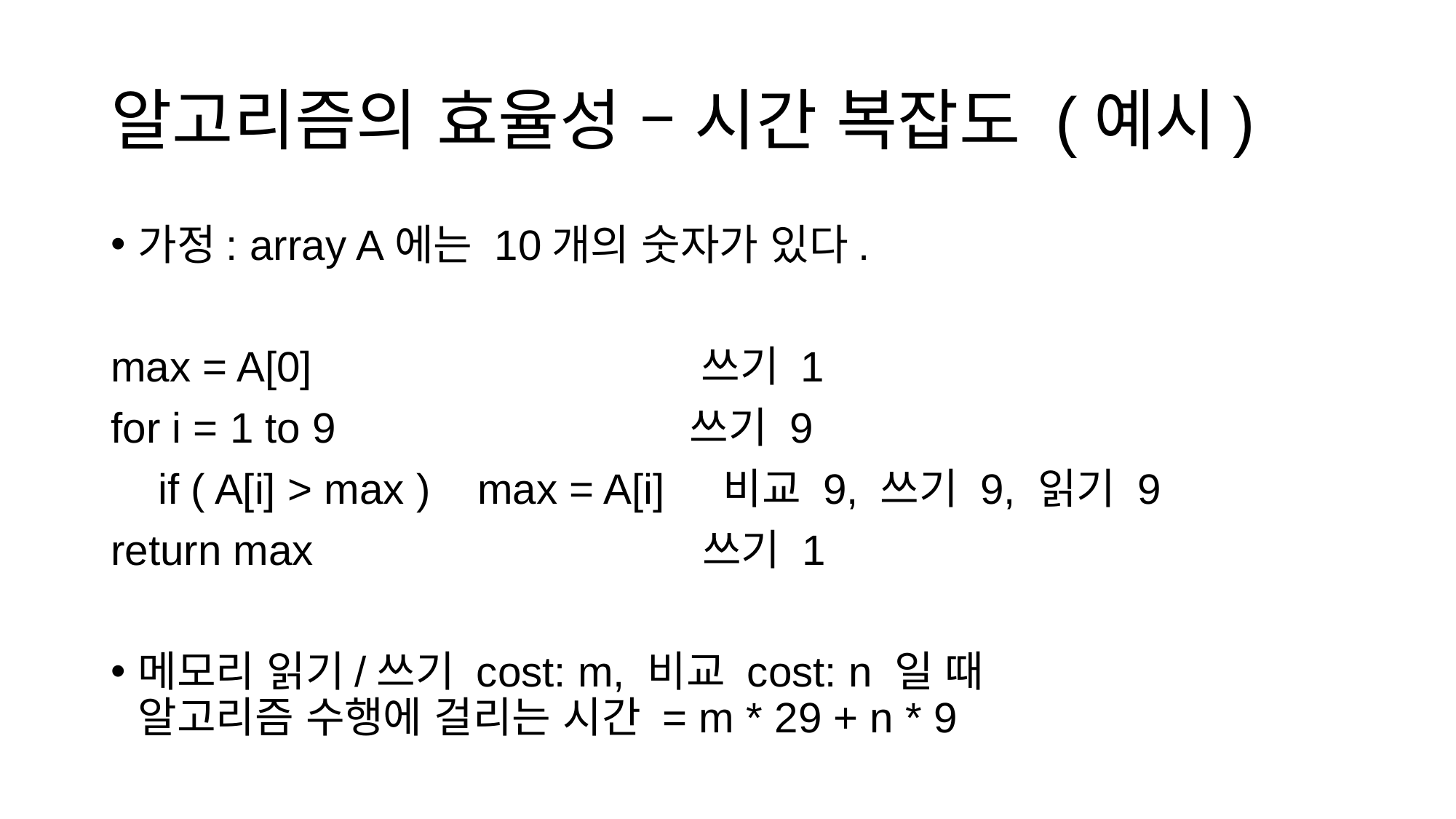

알고리즘의 효율성 – 시간 복잡도 (예시)
가정: array A에는 10개의 숫자가 있다.

max = A[0]                                쓰기 1
for i = 1 to 9                             쓰기 9
    if ( A[i] > max )    max = A[i]    비교 9, 쓰기 9, 읽기 9
return max                                쓰기 1

메모리 읽기/쓰기 cost: m, 비교 cost: n 일 때                        알고리즘 수행에 걸리는 시간 = m * 29 + n * 9